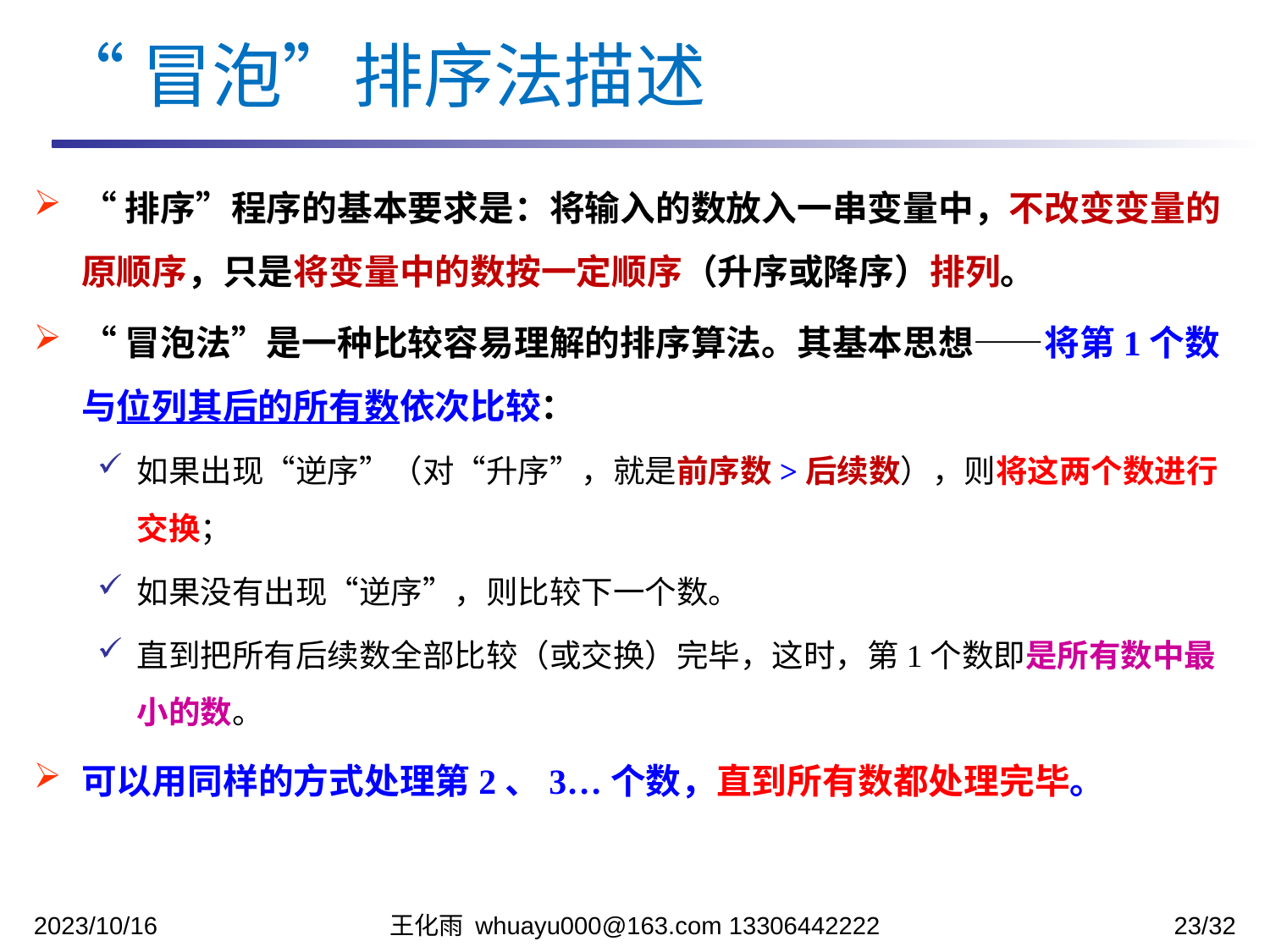

“冒泡”排序法描述
“排序”程序的基本要求是：将输入的数放入一串变量中，不改变变量的原顺序，只是将变量中的数按一定顺序（升序或降序）排列。
“冒泡法”是一种比较容易理解的排序算法。其基本思想——将第1个数与位列其后的所有数依次比较：
如果出现“逆序”（对“升序”，就是前序数>后续数），则将这两个数进行交换；
如果没有出现“逆序”，则比较下一个数。
直到把所有后续数全部比较（或交换）完毕，这时，第1个数即是所有数中最小的数。
可以用同样的方式处理第2、3…个数，直到所有数都处理完毕。
2023/10/16
王化雨 whuayu000@163.com 13306442222
23/32